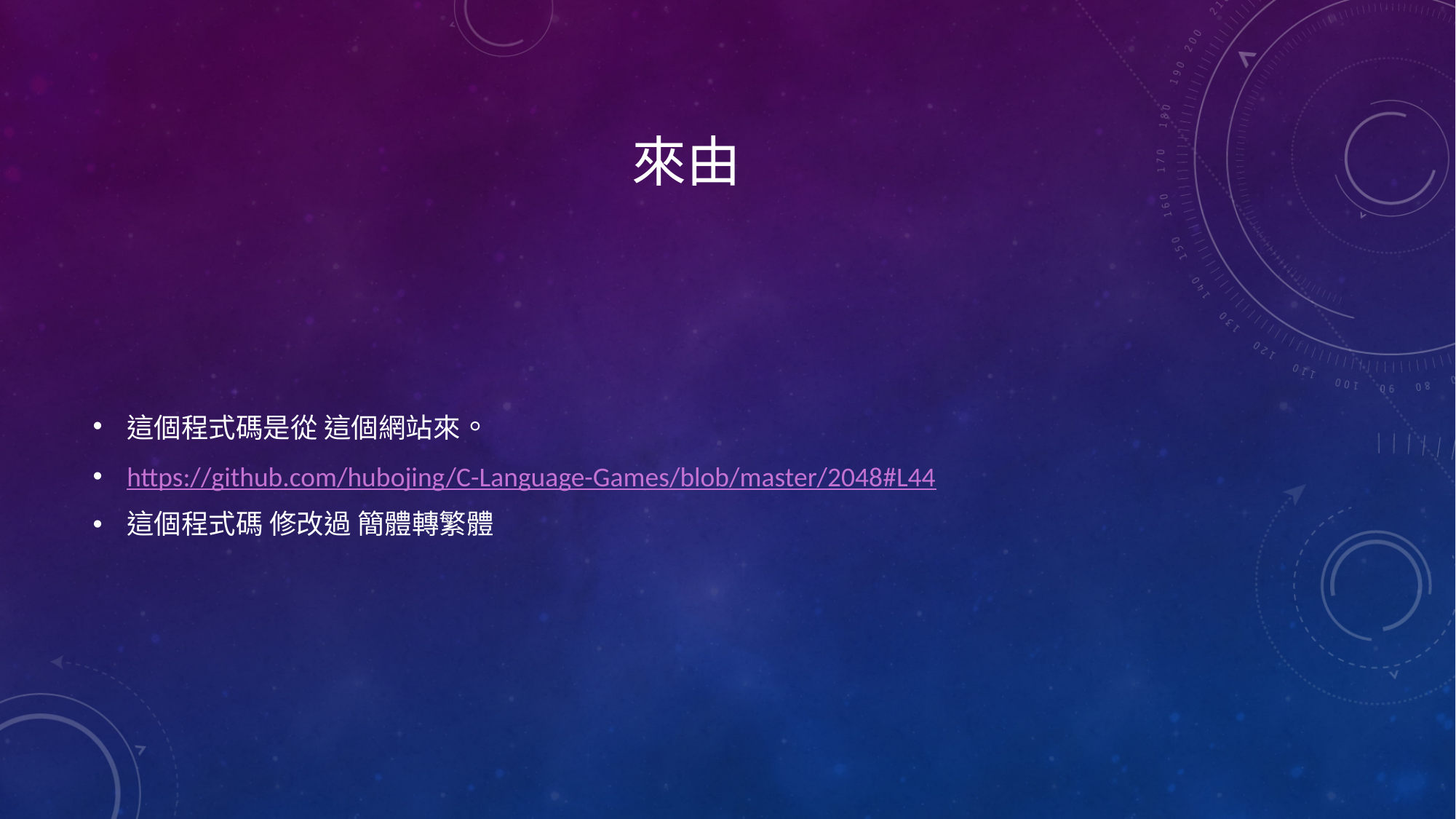

# 來由
這個程式碼是從 這個網站來。
https://github.com/hubojing/C-Language-Games/blob/master/2048#L44
這個程式碼 修改過 簡體轉繁體